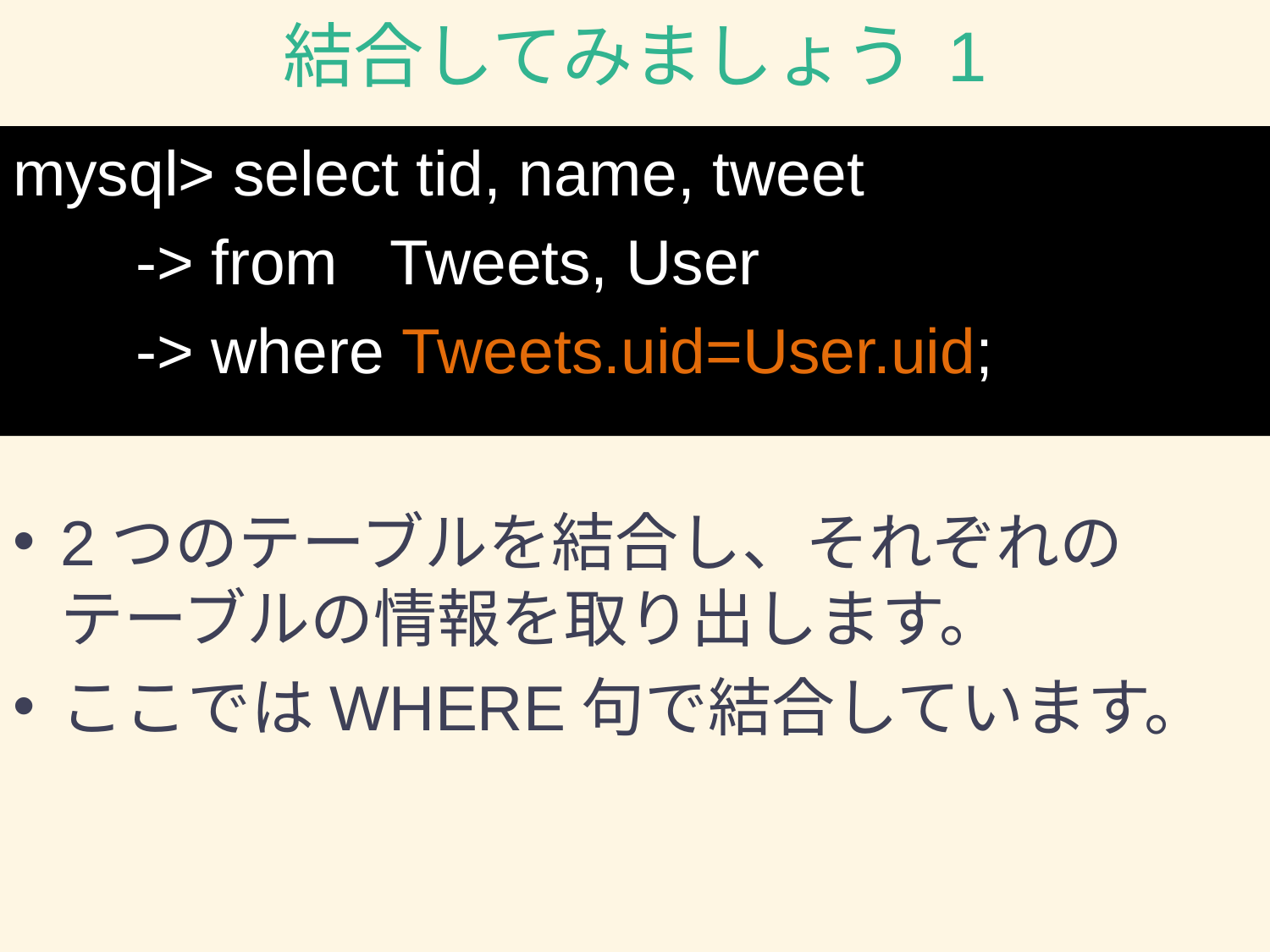

# 結合してみましょう 1
mysql> select tid, name, tweet
       -> from   Tweets, User
       -> where Tweets.uid=User.uid;

2つのテーブルを結合し、それぞれのテーブルの情報を取り出します。
ここではWHERE句で結合しています。